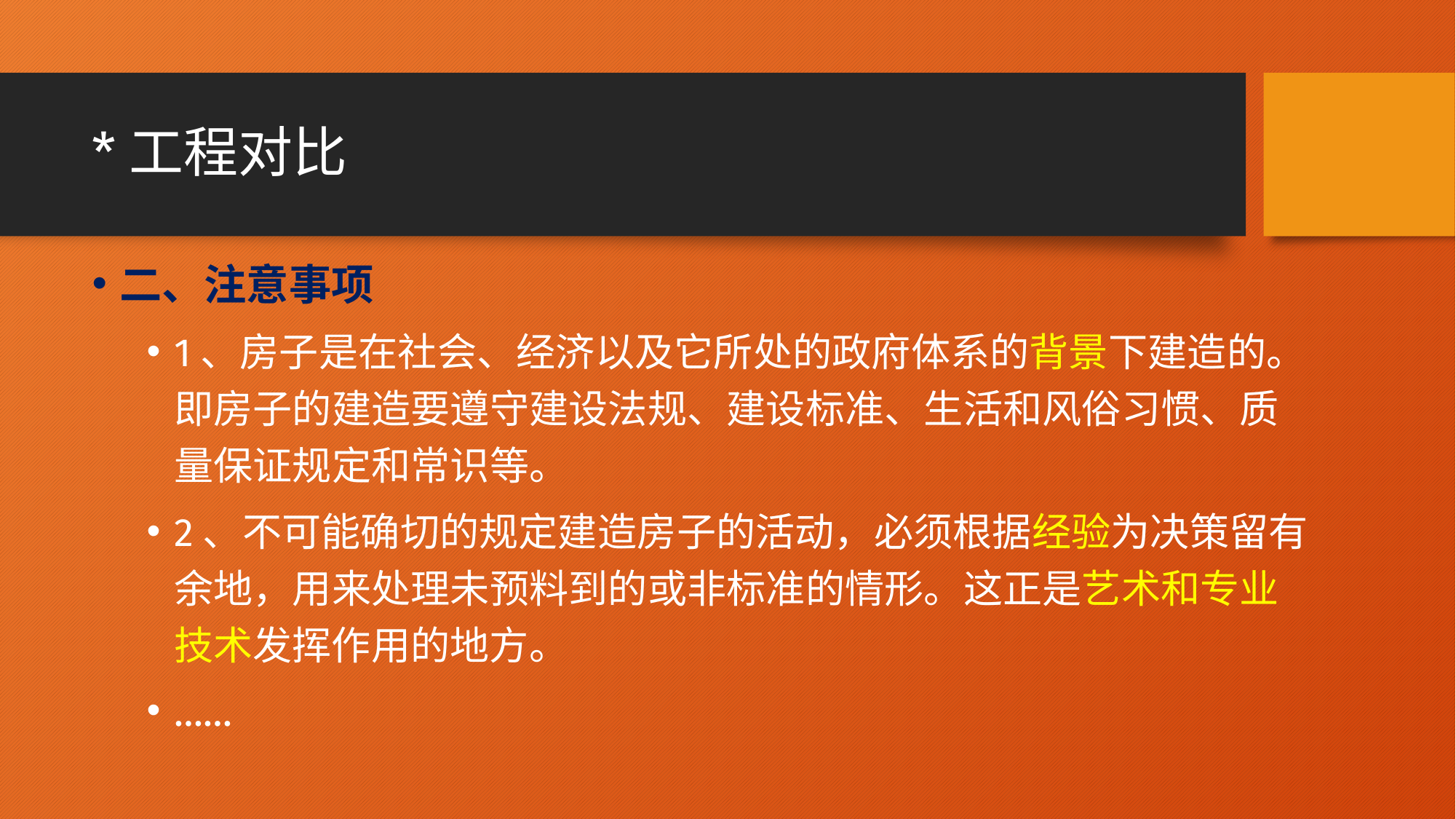

# *工程对比
二、注意事项
1、房子是在社会、经济以及它所处的政府体系的背景下建造的。即房子的建造要遵守建设法规、建设标准、生活和风俗习惯、质量保证规定和常识等。
2、不可能确切的规定建造房子的活动，必须根据经验为决策留有余地，用来处理未预料到的或非标准的情形。这正是艺术和专业技术发挥作用的地方。
……